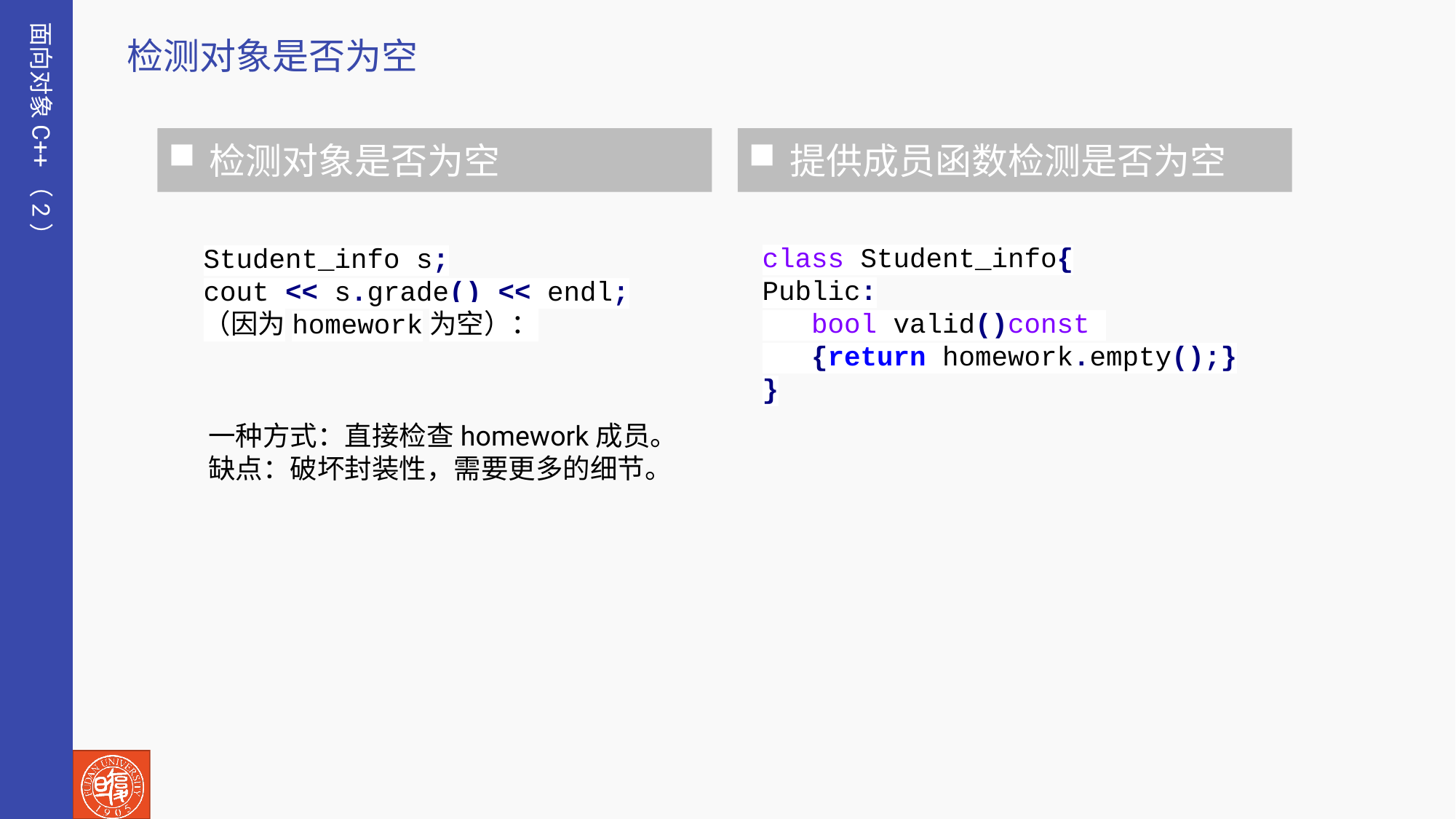

面向对象C++（2）
检测对象是否为空
检测对象是否为空
提供成员函数检测是否为空
class Student_info{
Public:
   bool valid()const
   {return homework.empty();}
}
Student_info s;
cout << s.grade() << endl;
（因为homework为空）：
一种方式：直接检查homework成员。
缺点：破坏封装性，需要更多的细节。